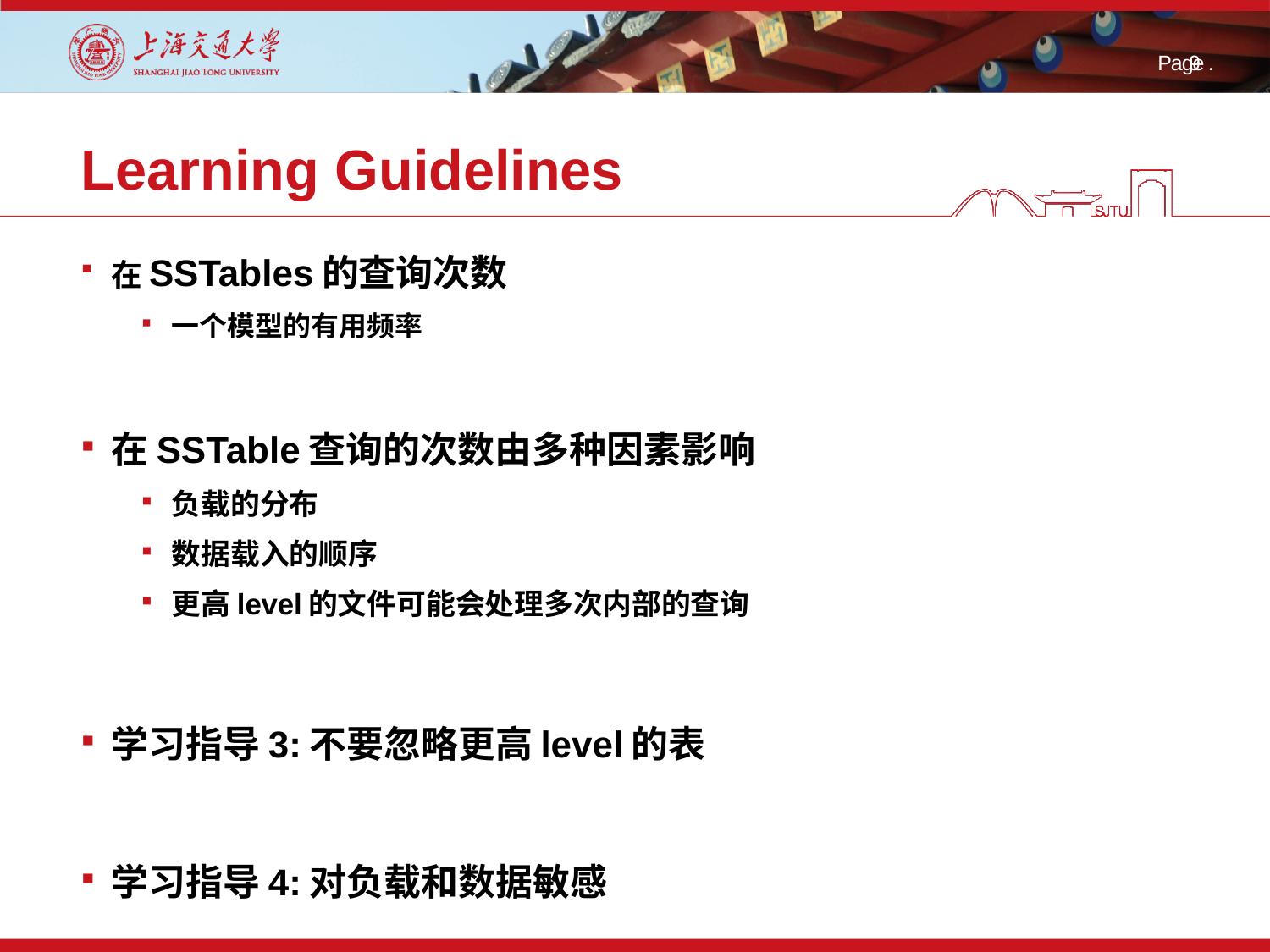

# Learning Guidelines
在SSTables的查询次数
一个模型的有用频率

在SSTable查询的次数由多种因素影响
负载的分布
数据载入的顺序
更高level的文件可能会处理多次内部的查询

学习指导3:不要忽略更高level的表

学习指导4:对负载和数据敏感